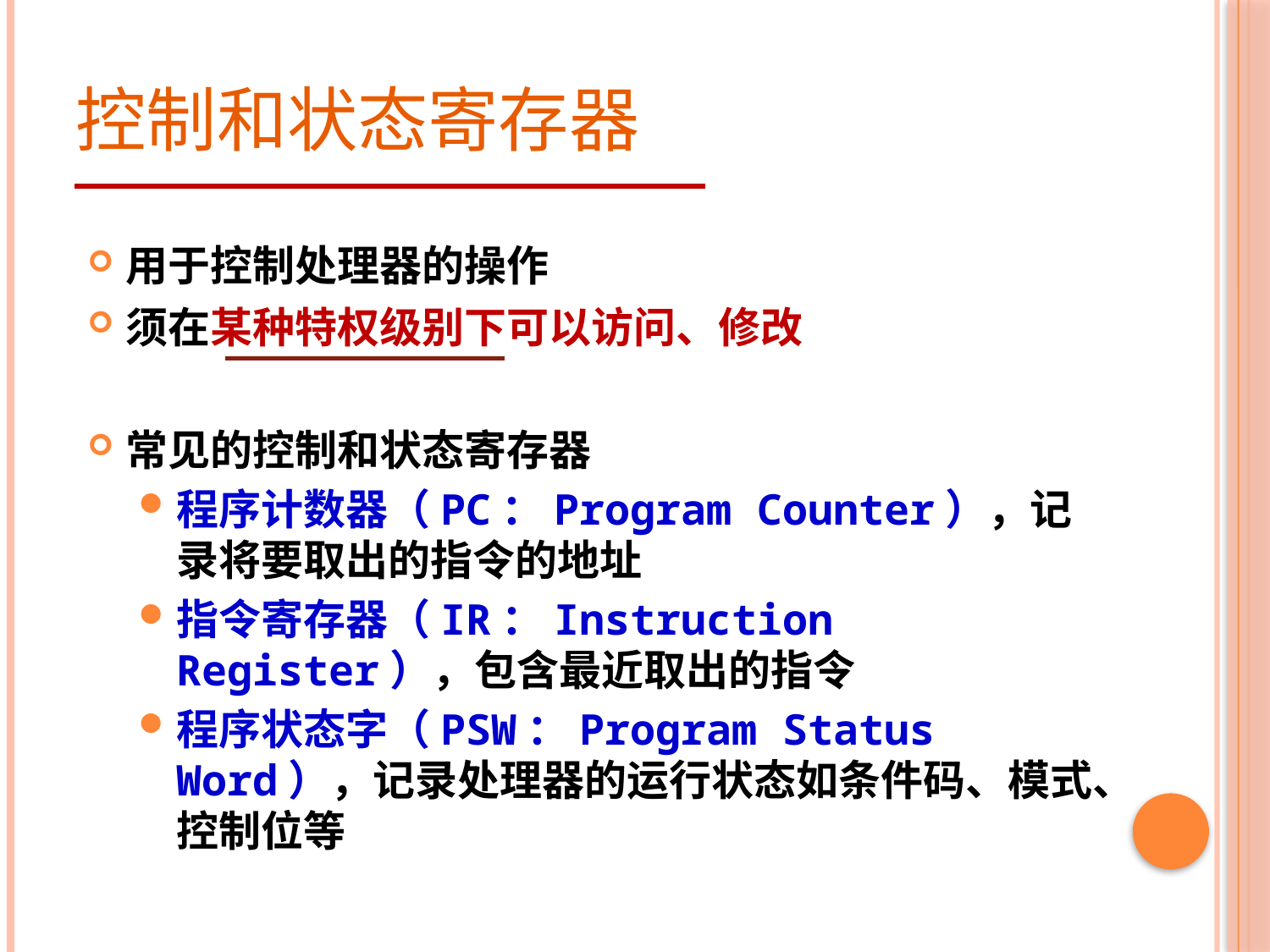

# 控制和状态寄存器
用于控制处理器的操作
须在某种特权级别下可以访问、修改

常见的控制和状态寄存器
程序计数器（PC：Program Counter），记录将要取出的指令的地址
指令寄存器（IR：Instruction Register），包含最近取出的指令
程序状态字（PSW：Program Status Word），记录处理器的运行状态如条件码、模式、控制位等